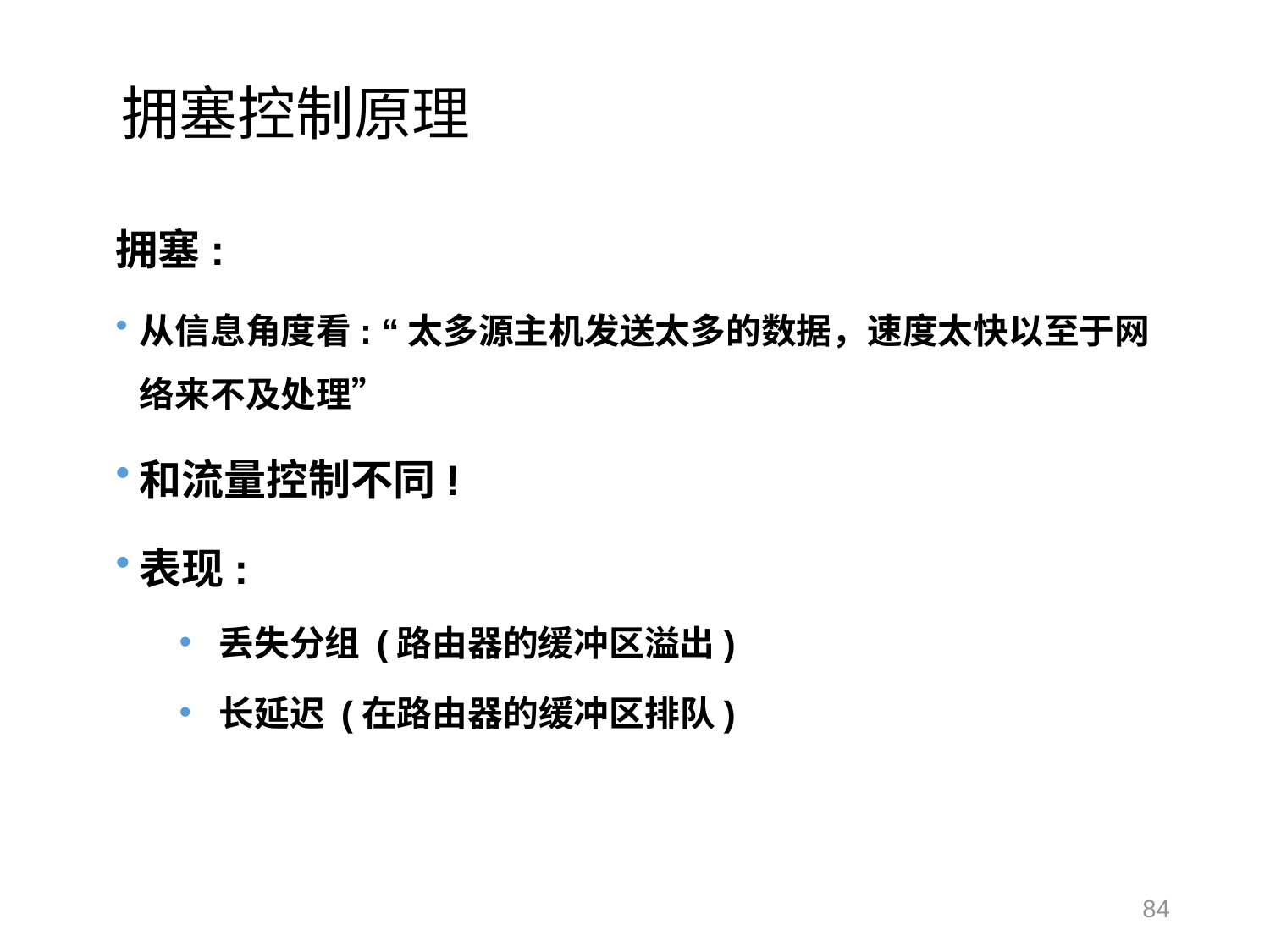

# 拥塞控制原理
拥塞:
从信息角度看: “太多源主机发送太多的数据，速度太快以至于网络来不及处理”
和流量控制不同!
表现:
丢失分组 (路由器的缓冲区溢出)
长延迟 (在路由器的缓冲区排队)
84